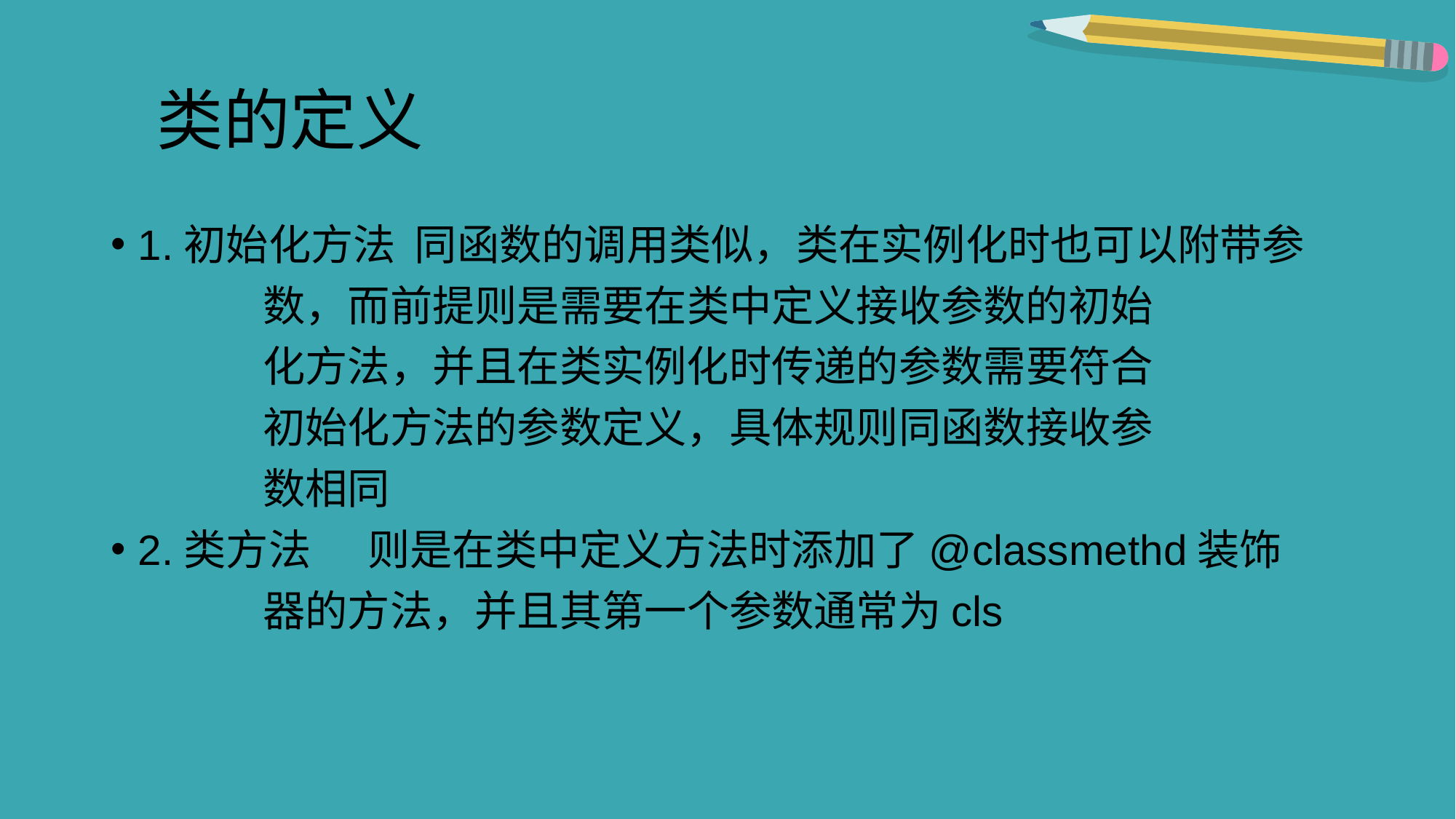

# 类的定义
1.初始化方法  同函数的调用类似，类在实例化时也可以附带参
               数，而前提则是需要在类中定义接收参数的初始
               化方法，并且在类实例化时传递的参数需要符合
               初始化方法的参数定义，具体规则同函数接收参
               数相同
2.类方法      则是在类中定义方法时添加了@classmethd装饰
               器的方法，并且其第一个参数通常为cls